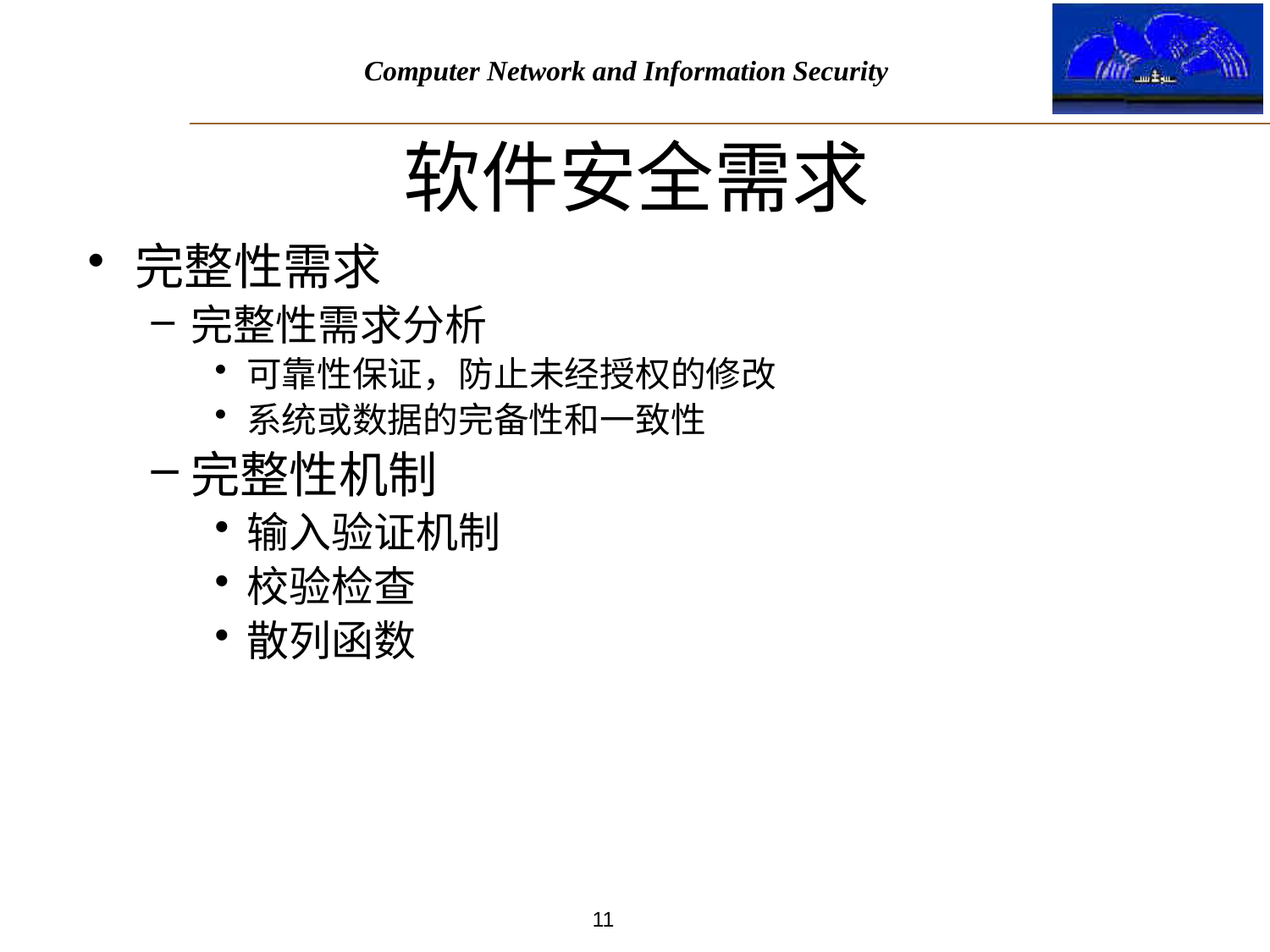

软件安全需求
完整性需求
完整性需求分析
可靠性保证，防止未经授权的修改
系统或数据的完备性和一致性
完整性机制
输入验证机制
校验检查
散列函数

11